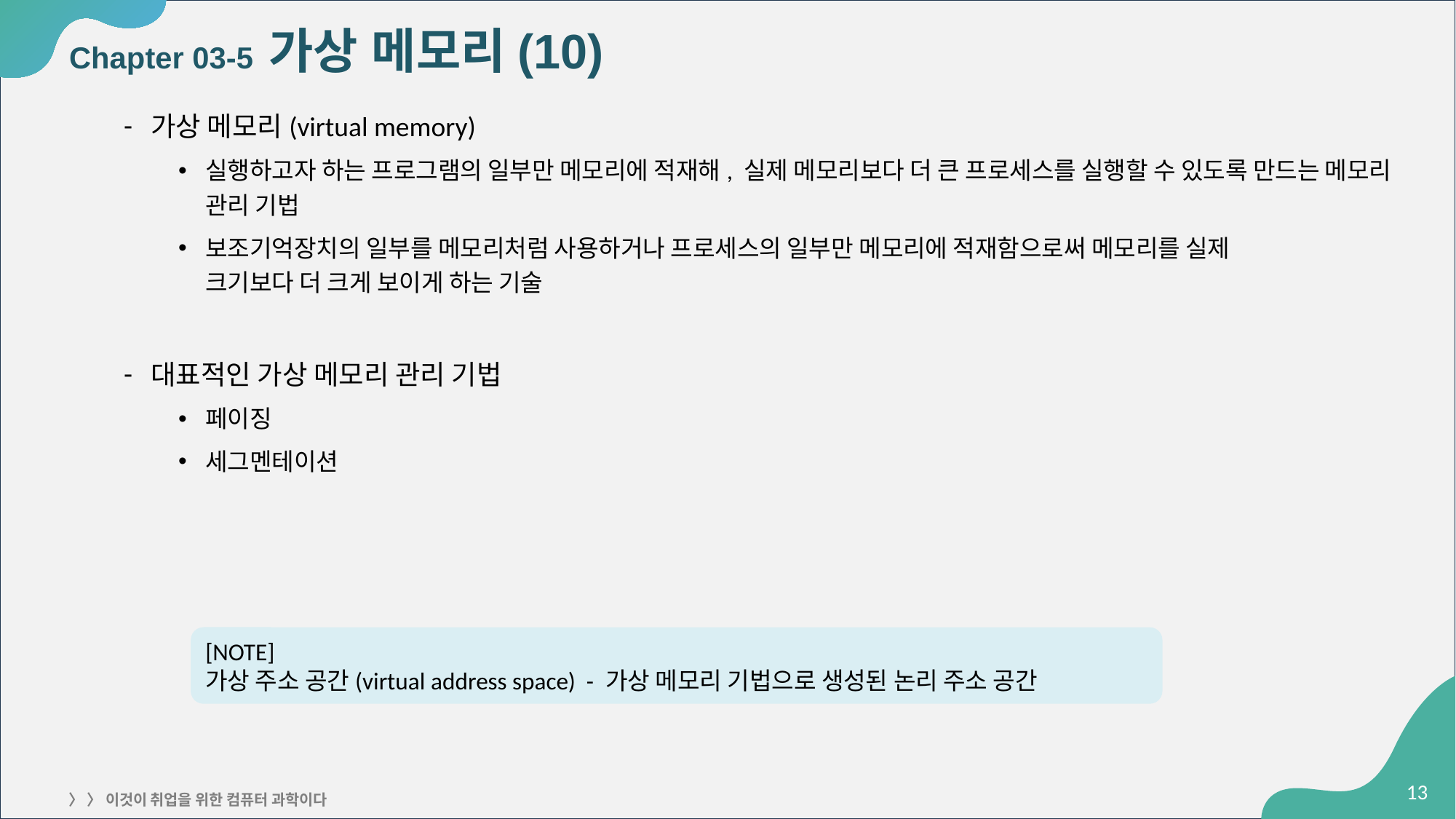

# Chapter 03-5 가상 메모리(10)
가상 메모리(virtual memory)
실행하고자 하는 프로그램의 일부만 메모리에 적재해, 실제 메모리보다 더 큰 프로세스를 실행할 수 있도록 만드는 메모리 관리 기법
보조기억장치의 일부를 메모리처럼 사용하거나 프로세스의 일부만 메모리에 적재함으로써 메모리를 실제
크기보다 더 크게 보이게 하는 기술

대표적인 가상 메모리 관리 기법
페이징
세그멘테이션
[NOTE]
가상 주소 공간(virtual address space)  - 가상 메모리 기법으로 생성된 논리 주소 공간
13
〉 〉 이것이 취업을 위한 컴퓨터 과학이다